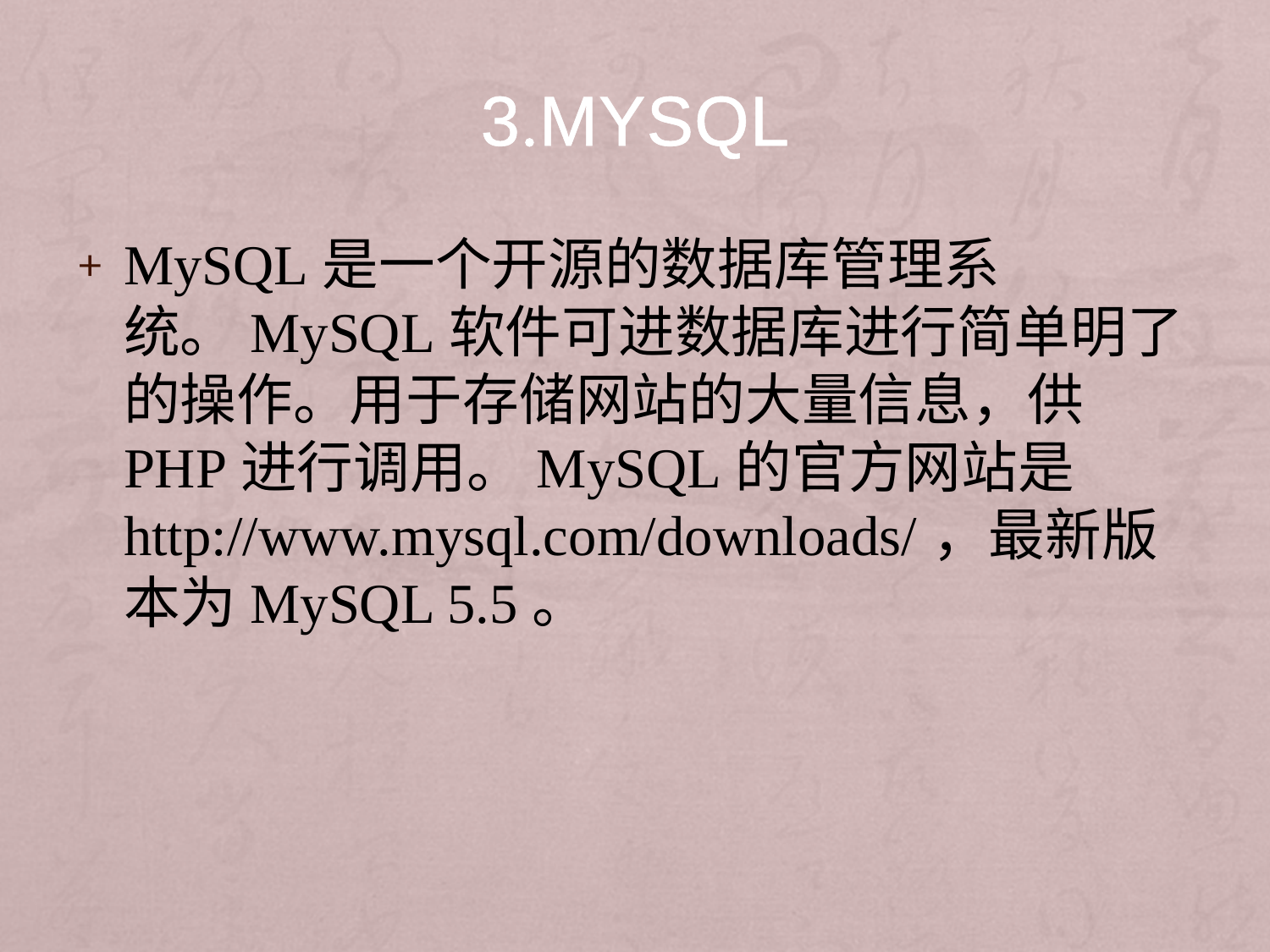

# 3.MySQL
MySQL是一个开源的数据库管理系统。MySQL软件可进数据库进行简单明了的操作。用于存储网站的大量信息，供PHP进行调用。MySQL的官方网站是http://www.mysql.com/downloads/，最新版本为MySQL 5.5。